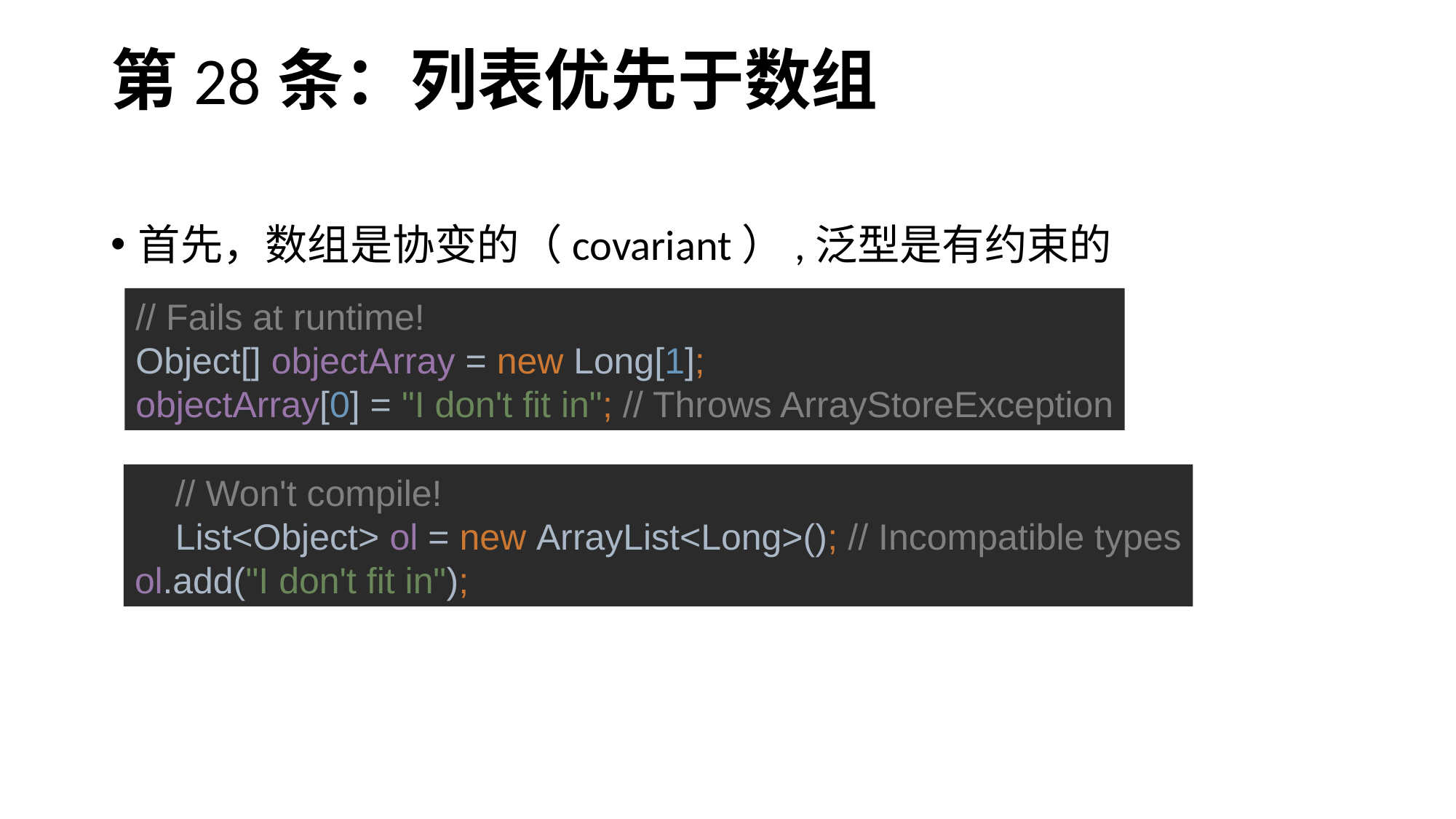

# 第28条：列表优先于数组
首先，数组是协变的（covariant）,泛型是有约束的

// Fails at runtime!
Object[] objectArray = new Long[1];
objectArray[0] = "I don't fit in"; // Throws ArrayStoreException
    // Won't compile!
    List<Object> ol = new ArrayList<Long>(); // Incompatible types
ol.add("I don't fit in");